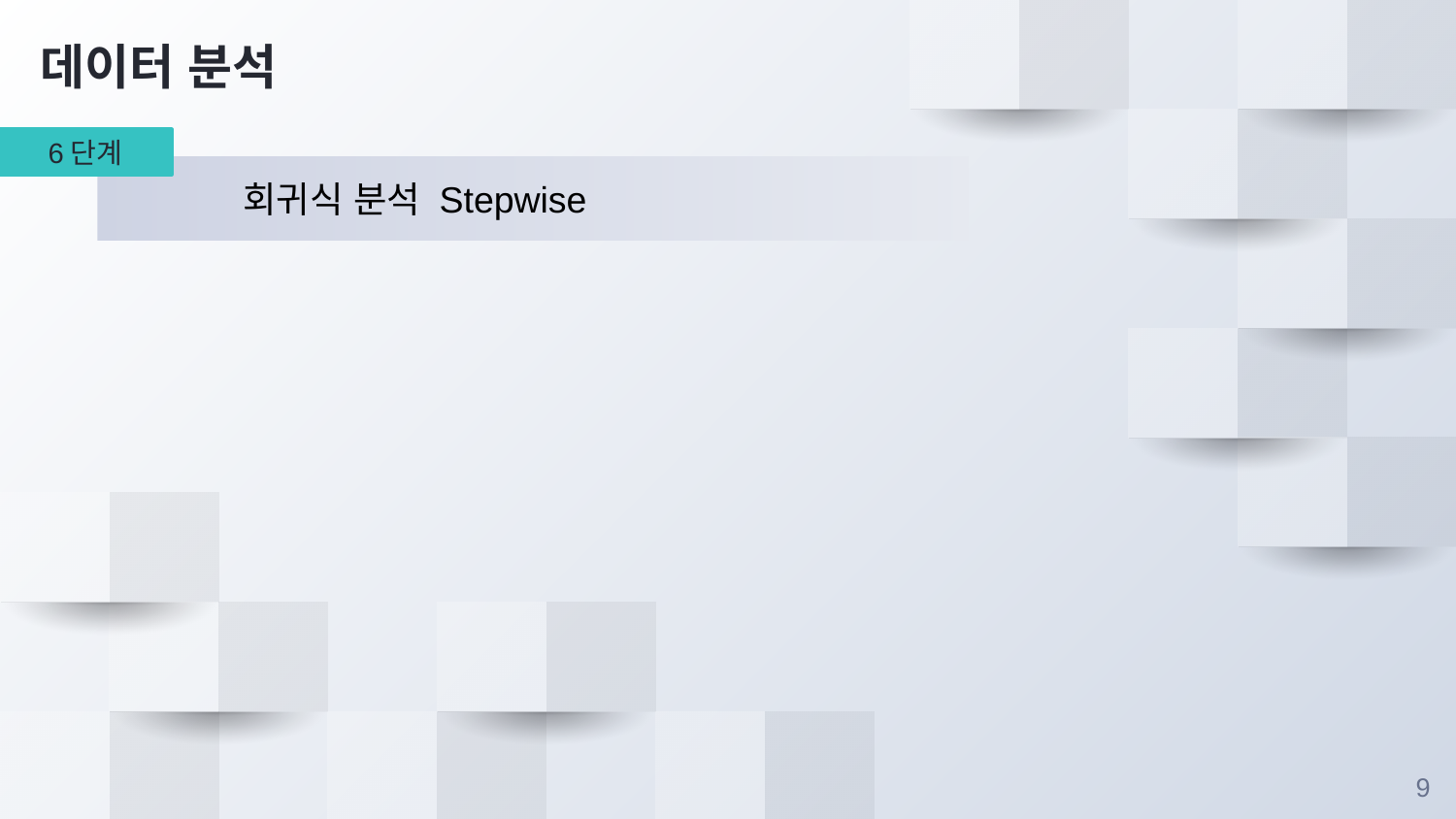

데이터 분석
6단계
	회귀식 분석 Stepwise
9